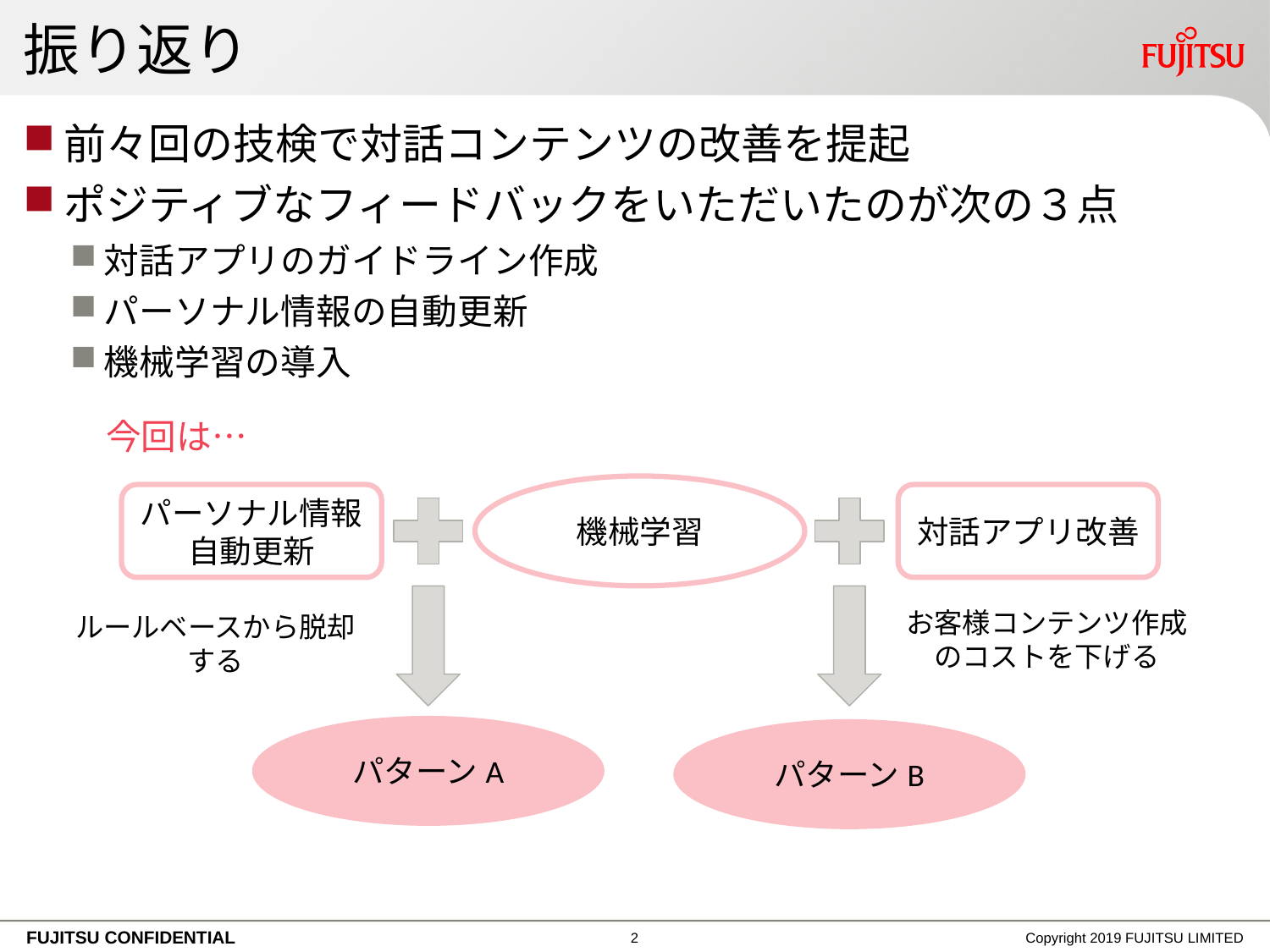

# 振り返り
前々回の技検で対話コンテンツの改善を提起
ポジティブなフィードバックをいただいたのが次の３点
対話アプリのガイドライン作成
パーソナル情報の自動更新
機械学習の導入
今回は…
機械学習
対話アプリ改善
パーソナル情報
自動更新

お客様コンテンツ作成のコストを下げる
ルールベースから脱却する
パターンA
パターンB
2
Copyright 2019 FUJITSU LIMITED